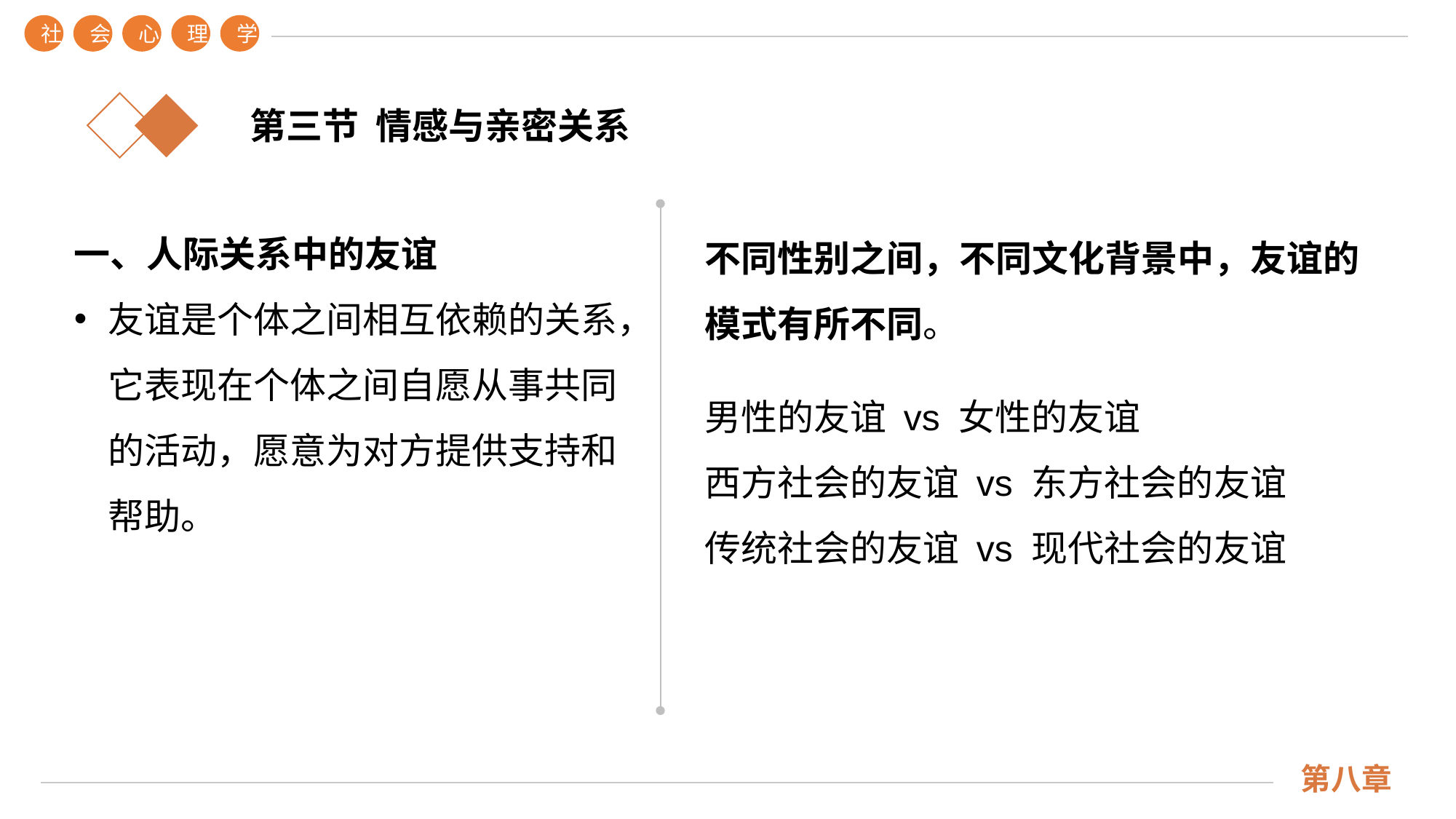

社
会
心
理
学

第三节  情感与亲密关系
一、人际关系中的友谊
友谊是个体之间相互依赖的关系，它表现在个体之间自愿从事共同的活动，愿意为对方提供支持和帮助。
不同性别之间，不同文化背景中，友谊的模式有所不同。
男性的友谊 vs 女性的友谊
西方社会的友谊 vs 东方社会的友谊
传统社会的友谊 vs 现代社会的友谊

第八章